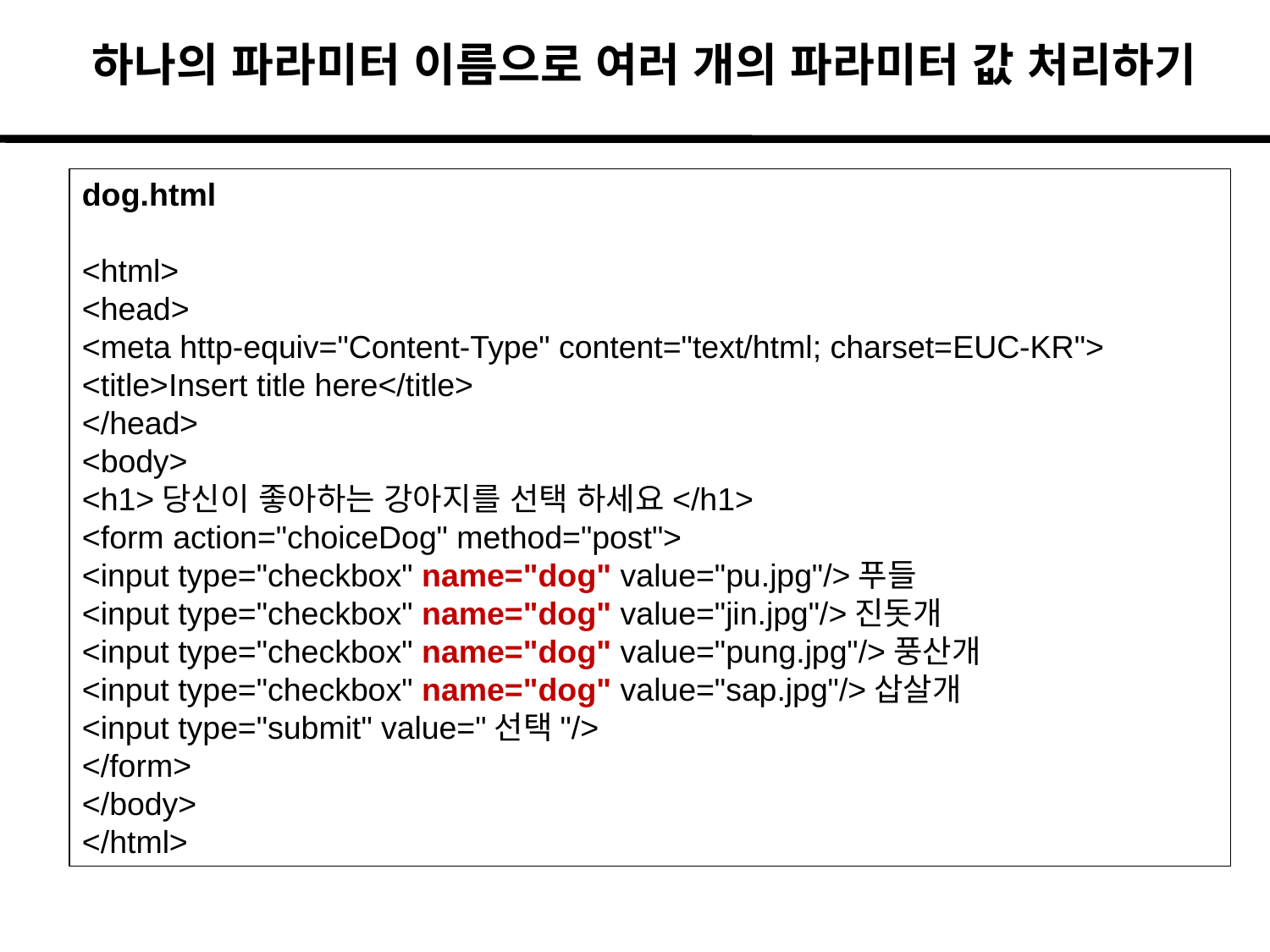

하나의 파라미터 이름으로 여러 개의 파라미터 값 처리하기
dog.html

<html>
<head>
<meta http-equiv="Content-Type" content="text/html; charset=EUC-KR">
<title>Insert title here</title>
</head>
<body>
<h1>당신이 좋아하는 강아지를 선택 하세요</h1>
<form action="choiceDog" method="post">
<input type="checkbox" name="dog" value="pu.jpg"/>푸들
<input type="checkbox" name="dog" value="jin.jpg"/>진돗개
<input type="checkbox" name="dog" value="pung.jpg"/>풍산개
<input type="checkbox" name="dog" value="sap.jpg"/>삽살개
<input type="submit" value="선택"/>
</form>
</body>
</html>